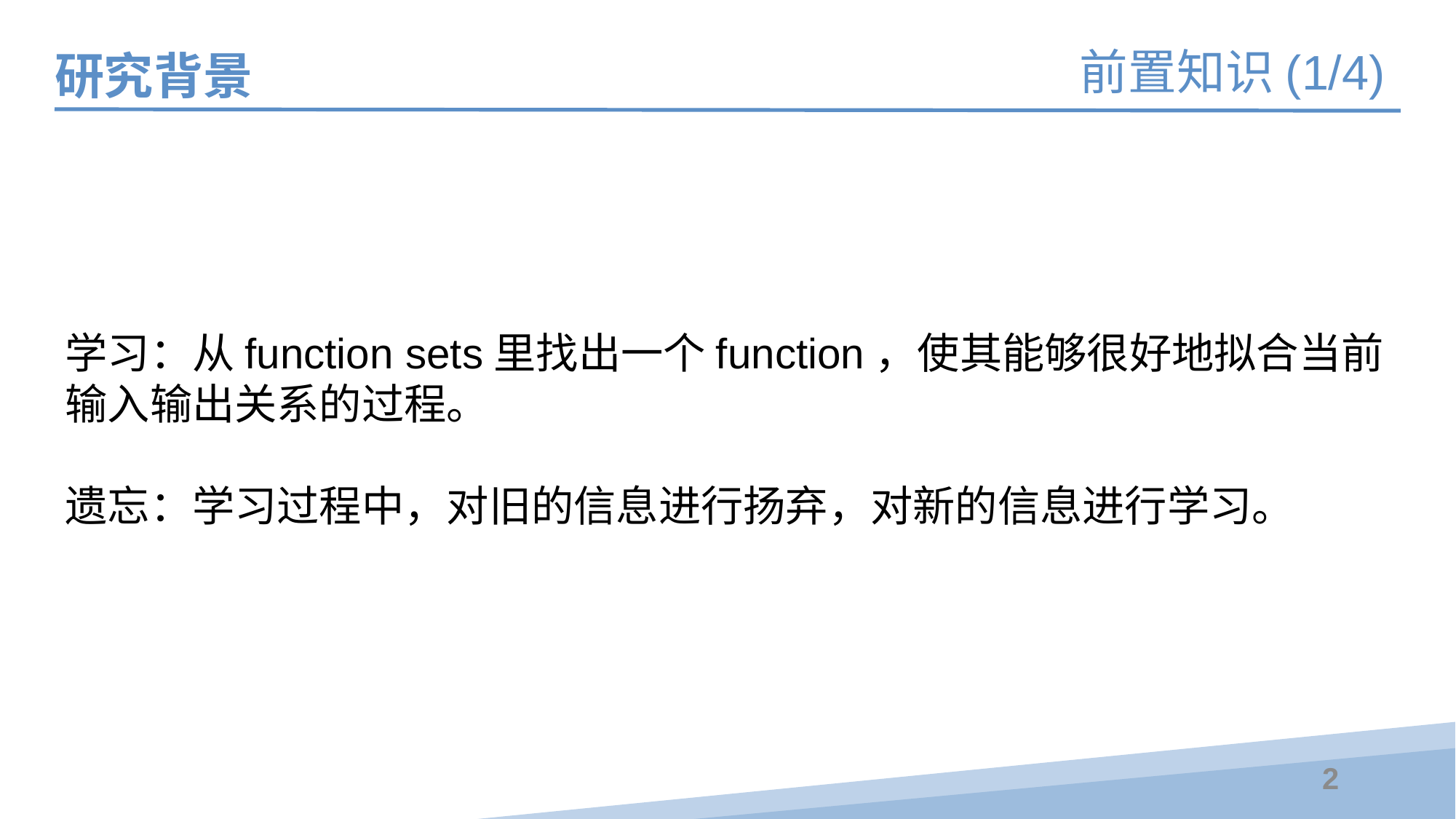

研究背景
前置知识(1/4)
学习：从function sets里找出一个function，使其能够很好地拟合当前输入输出关系的过程。

遗忘：学习过程中，对旧的信息进行扬弃，对新的信息进行学习。

2